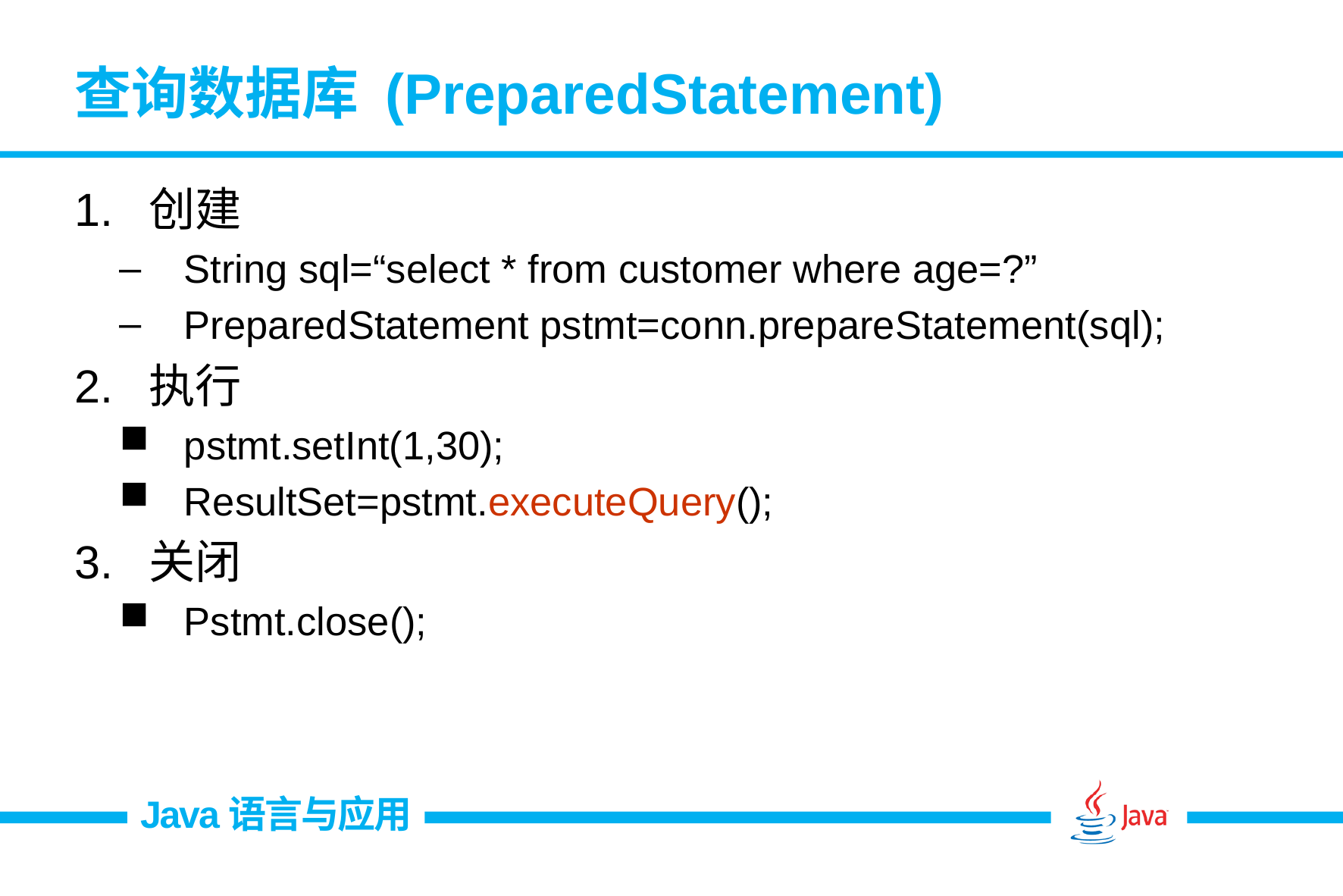

# 查询数据库 (PreparedStatement)
创建
String sql=“select * from customer where age=?”
PreparedStatement pstmt=conn.prepareStatement(sql);
执行
pstmt.setInt(1,30);
ResultSet=pstmt.executeQuery();
关闭
Pstmt.close();